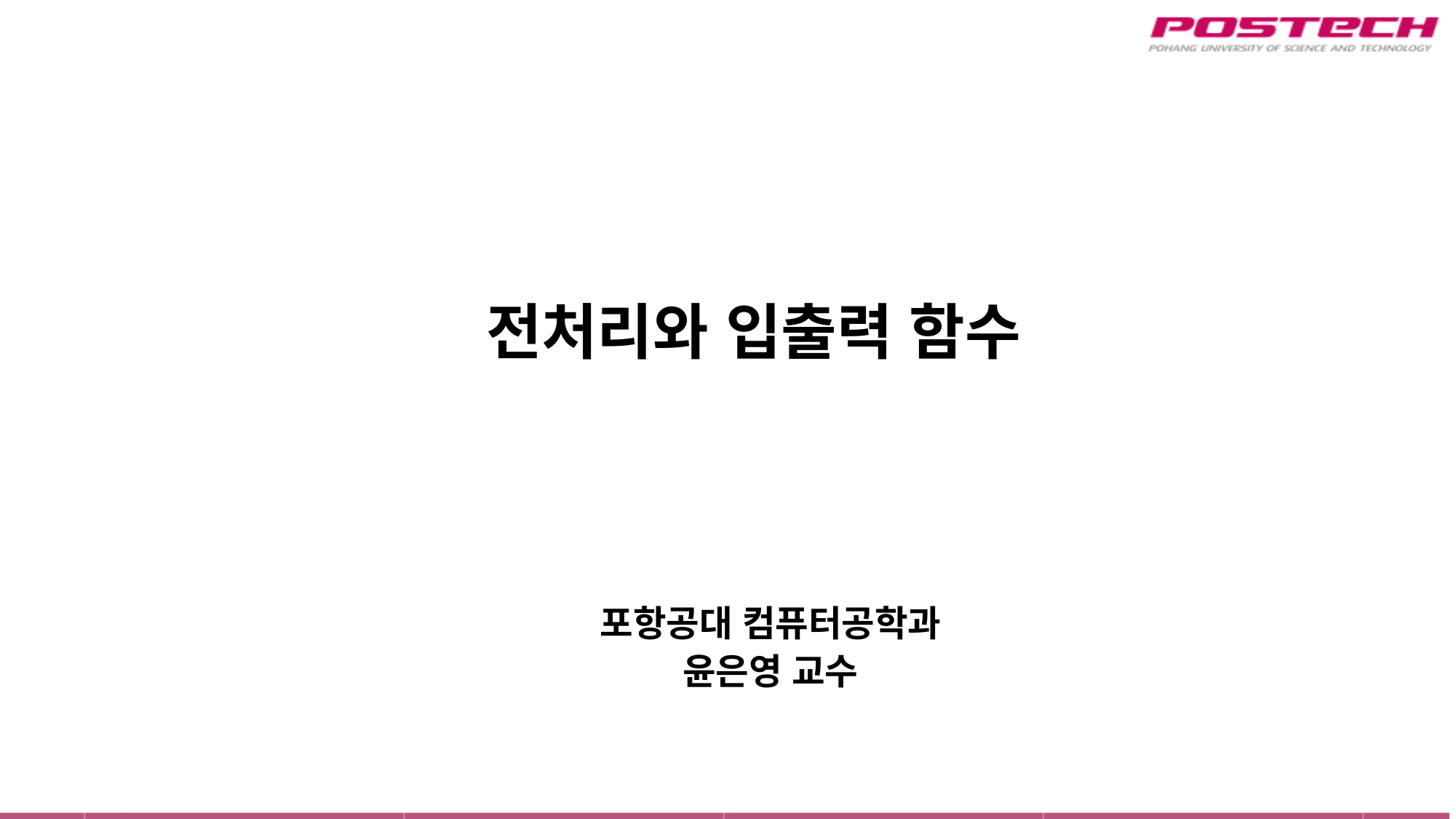

# 전처리와 입출력 함수
포항공대 컴퓨터공학과
윤은영 교수